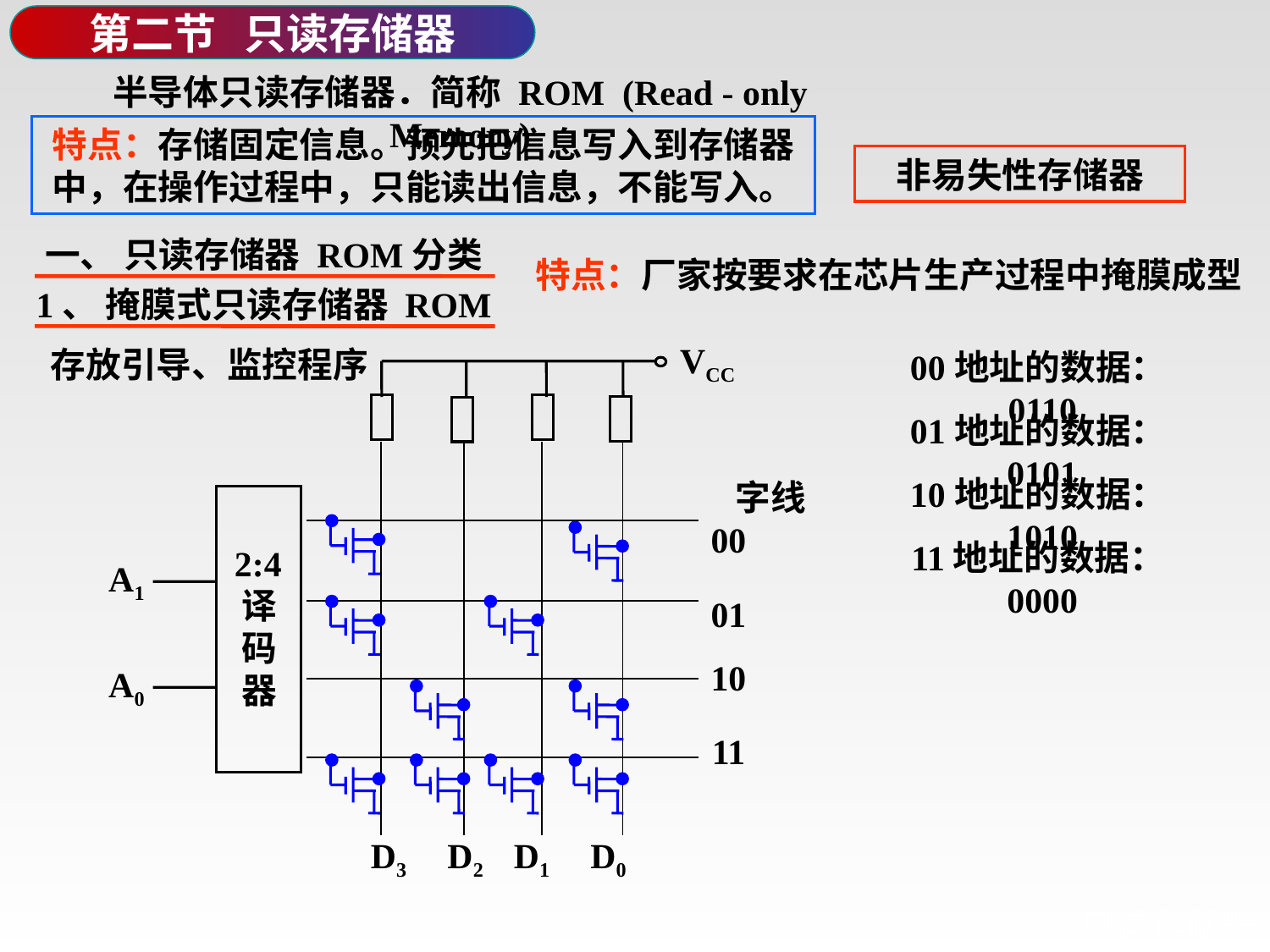

第二节   只读存储器
半导体只读存储器．简称 ROM  (Read - only Memory)
特点：存储固定信息。预先把信息写入到存储器中，在操作过程中，只能读出信息，不能写入。
非易失性存储器
一、 只读存储器 ROM分类

特点：厂家按要求在芯片生产过程中掩膜成型
1、 掩膜式只读存储器 ROM

VCC

字线

00

2:4译码器
A1

01

10
A0

11

D3        D2      D1        D0
存放引导、监控程序
00地址的数据：0110
01地址的数据：0101
|  |  |  |  |  |
| --- | --- | --- | --- | --- |
|  |  |  |  |  |
|  |  |  |  |  |
|  |  |  |  |  |
|  |  |  |  |  |
10地址的数据：1010
11地址的数据：0000
# 只读存储器